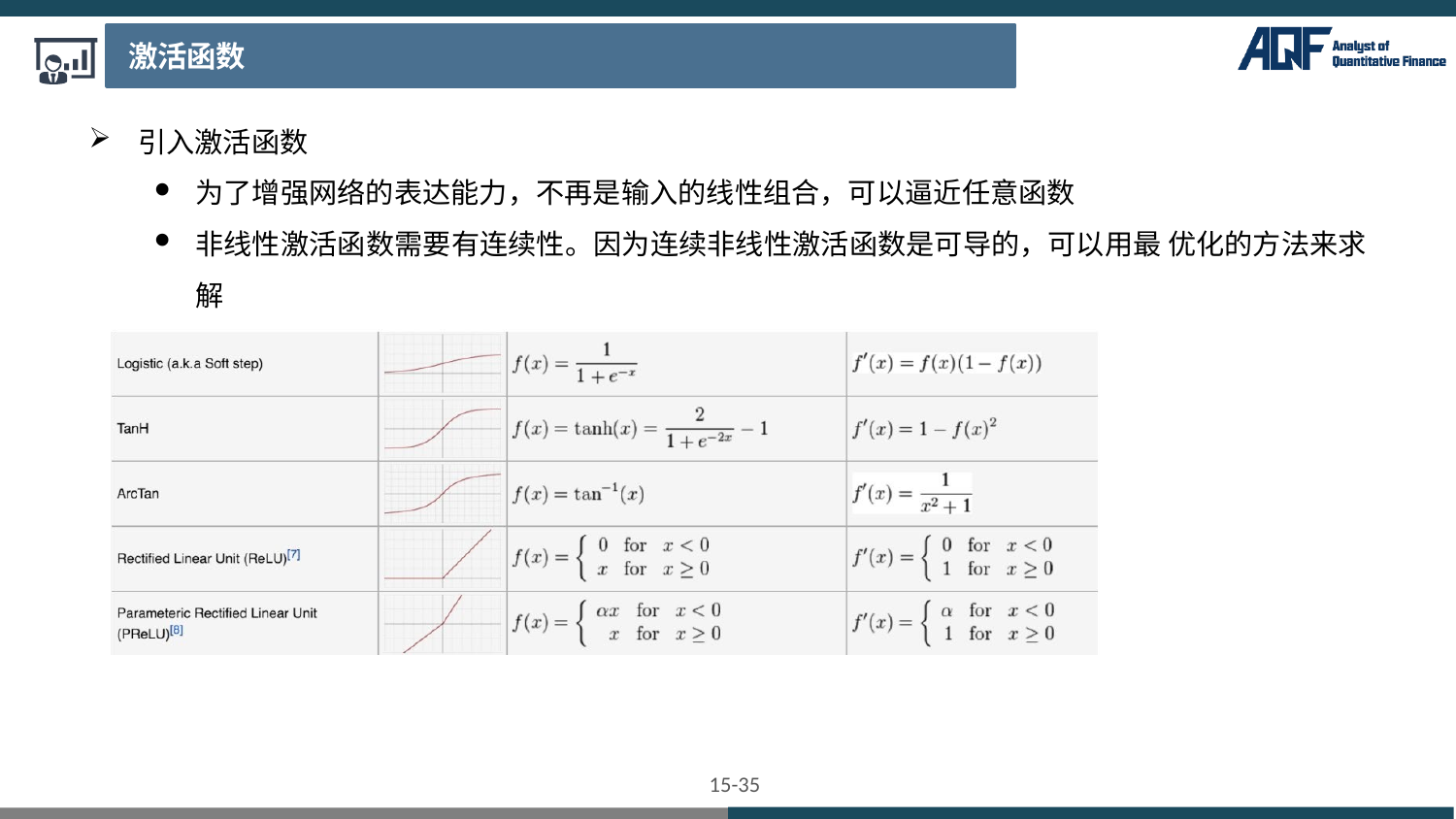

激活函数
引入激活函数
为了增强网络的表达能力，不再是输入的线性组合，可以逼近任意函数
非线性激活函数需要有连续性。因为连续非线性激活函数是可导的，可以用最 优化的方法来求解